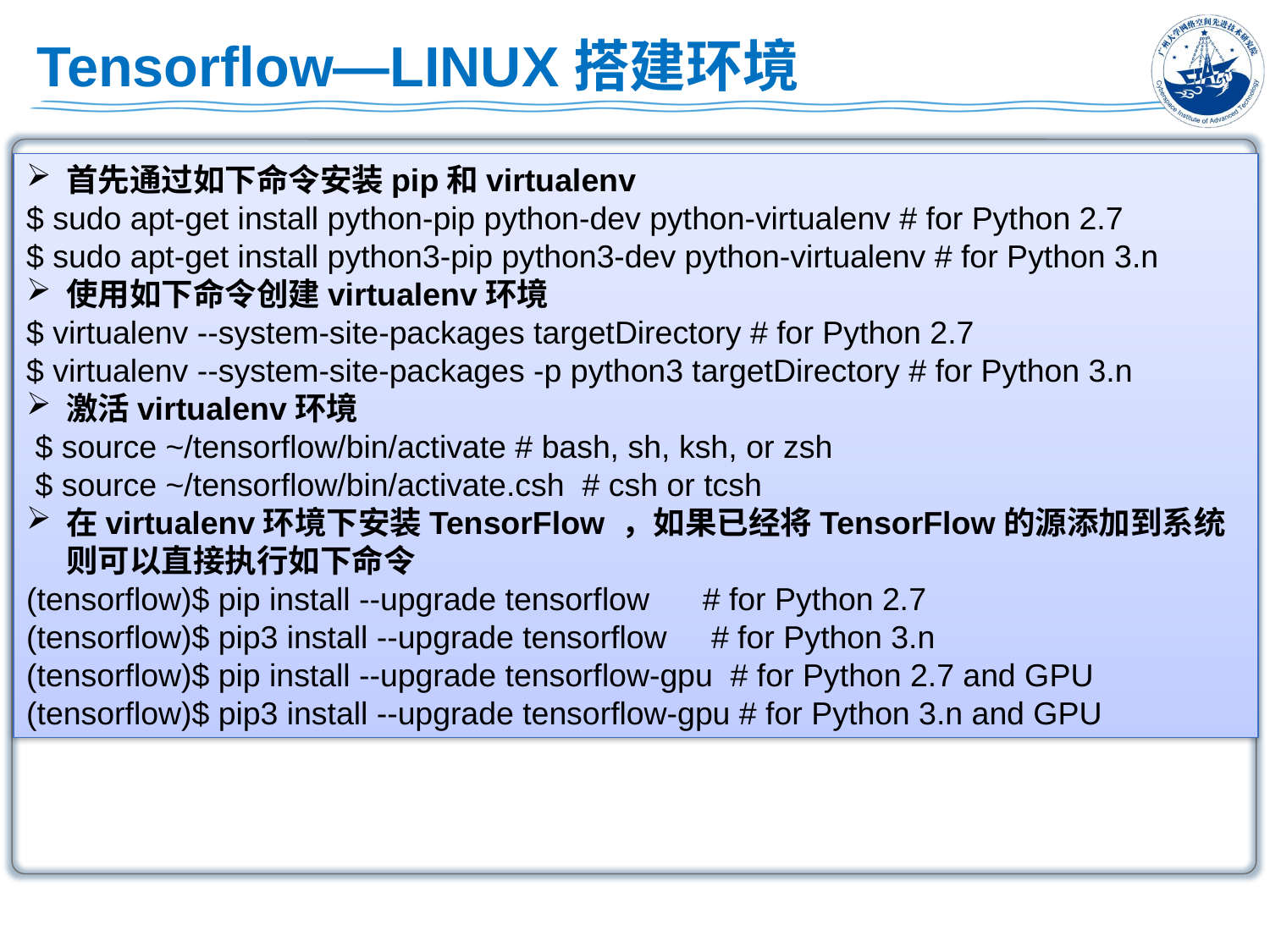

# Tensorflow—LINUX搭建环境

首先通过如下命令安装pip和virtualenv
$ sudo apt-get install python-pip python-dev python-virtualenv # for Python 2.7
$ sudo apt-get install python3-pip python3-dev python-virtualenv # for Python 3.n
使用如下命令创建virtualenv环境
$ virtualenv --system-site-packages targetDirectory # for Python 2.7
$ virtualenv --system-site-packages -p python3 targetDirectory # for Python 3.n
激活virtualenv环境
 $ source ~/tensorflow/bin/activate # bash, sh, ksh, or zsh
 $ source ~/tensorflow/bin/activate.csh  # csh or tcsh
在virtualenv环境下安装TensorFlow ，如果已经将TensorFlow的源添加到系统则可以直接执行如下命令
(tensorflow)$ pip install --upgrade tensorflow      # for Python 2.7
(tensorflow)$ pip3 install --upgrade tensorflow     # for Python 3.n
(tensorflow)$ pip install --upgrade tensorflow-gpu  # for Python 2.7 and GPU
(tensorflow)$ pip3 install --upgrade tensorflow-gpu # for Python 3.n and GPU